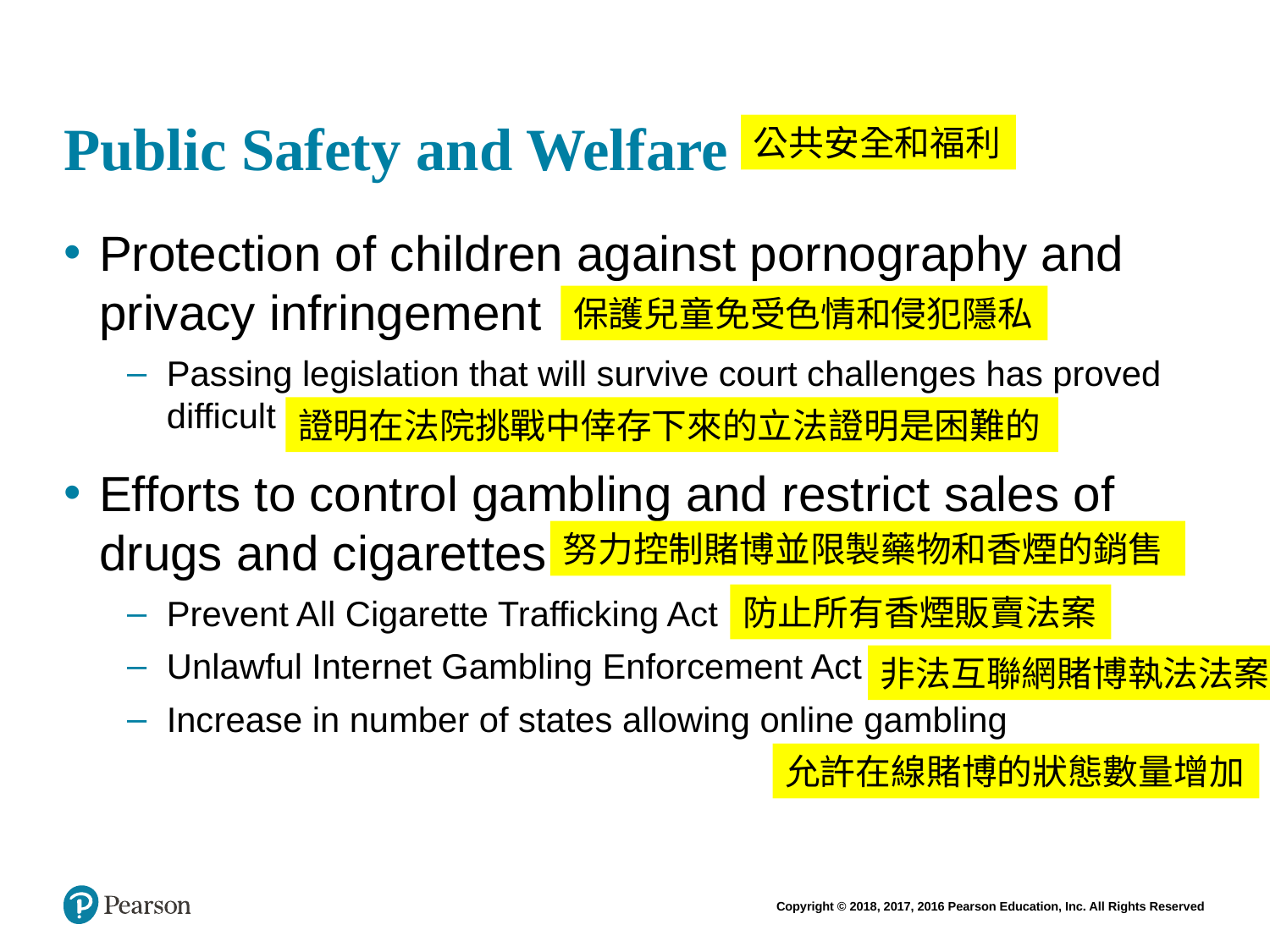

# Public Safety and Welfare
公共安全和福利
Protection of children against pornography and privacy infringement
Passing legislation that will survive court challenges has proved difficult
Efforts to control gambling and restrict sales of drugs and cigarettes
Prevent All Cigarette Trafficking Act
Unlawful Internet Gambling Enforcement Act
Increase in number of states allowing online gambling
保護兒童免受色情和侵犯隱私
證明在法院挑戰中倖存下來的立法證明是困難的
努力控制賭博並限製藥物和香煙的銷售
防止所有香煙販賣法案
非法互聯網賭博執法法案
允許在線賭博的狀態數量增加